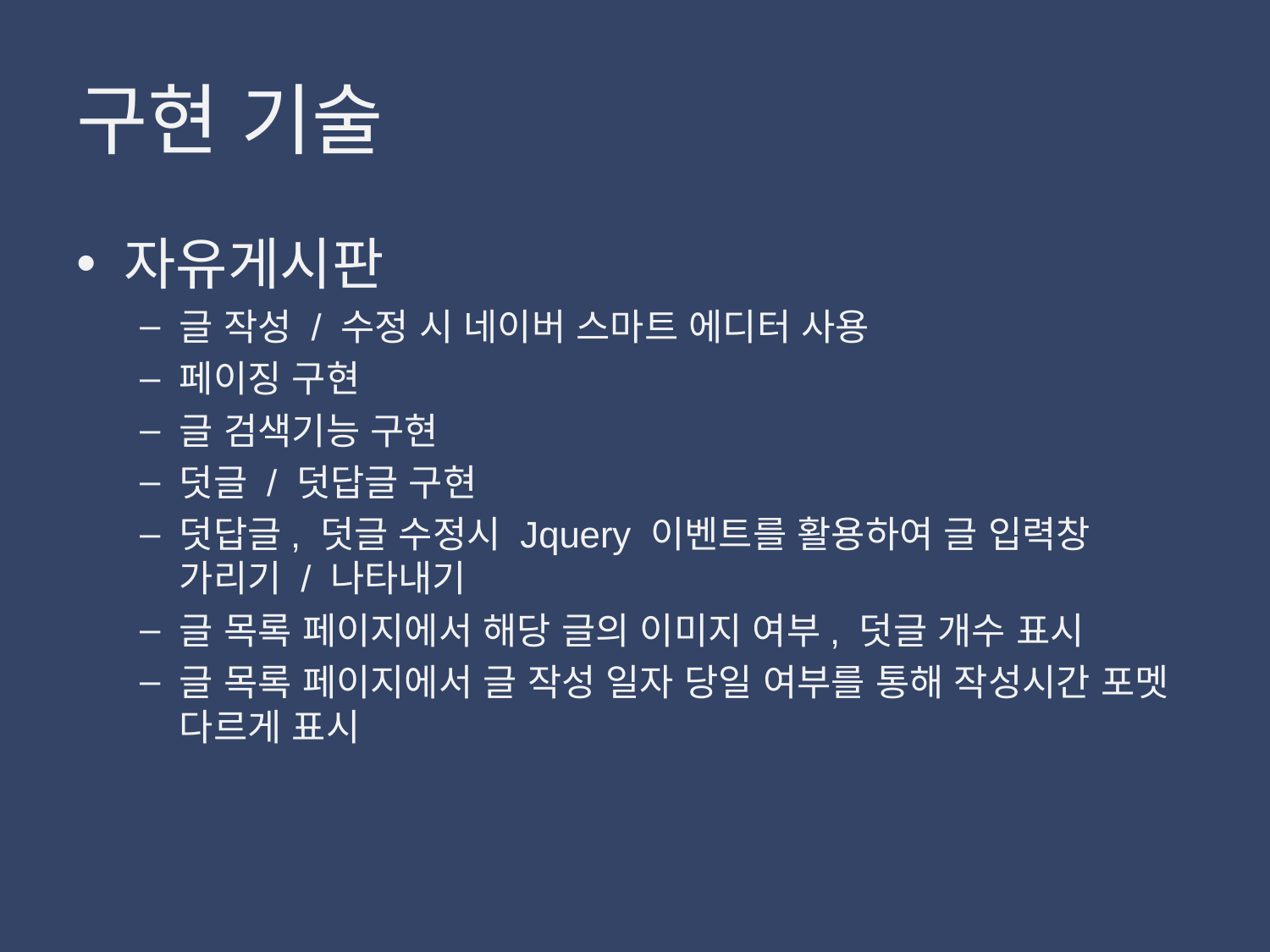

# 구현 기술
자유게시판
글 작성 / 수정 시 네이버 스마트 에디터 사용
페이징 구현
글 검색기능 구현
덧글 / 덧답글 구현
덧답글, 덧글 수정시 Jquery 이벤트를 활용하여 글 입력창 가리기 / 나타내기
글 목록 페이지에서 해당 글의 이미지 여부, 덧글 개수 표시
글 목록 페이지에서 글 작성 일자 당일 여부를 통해 작성시간 포멧 다르게 표시